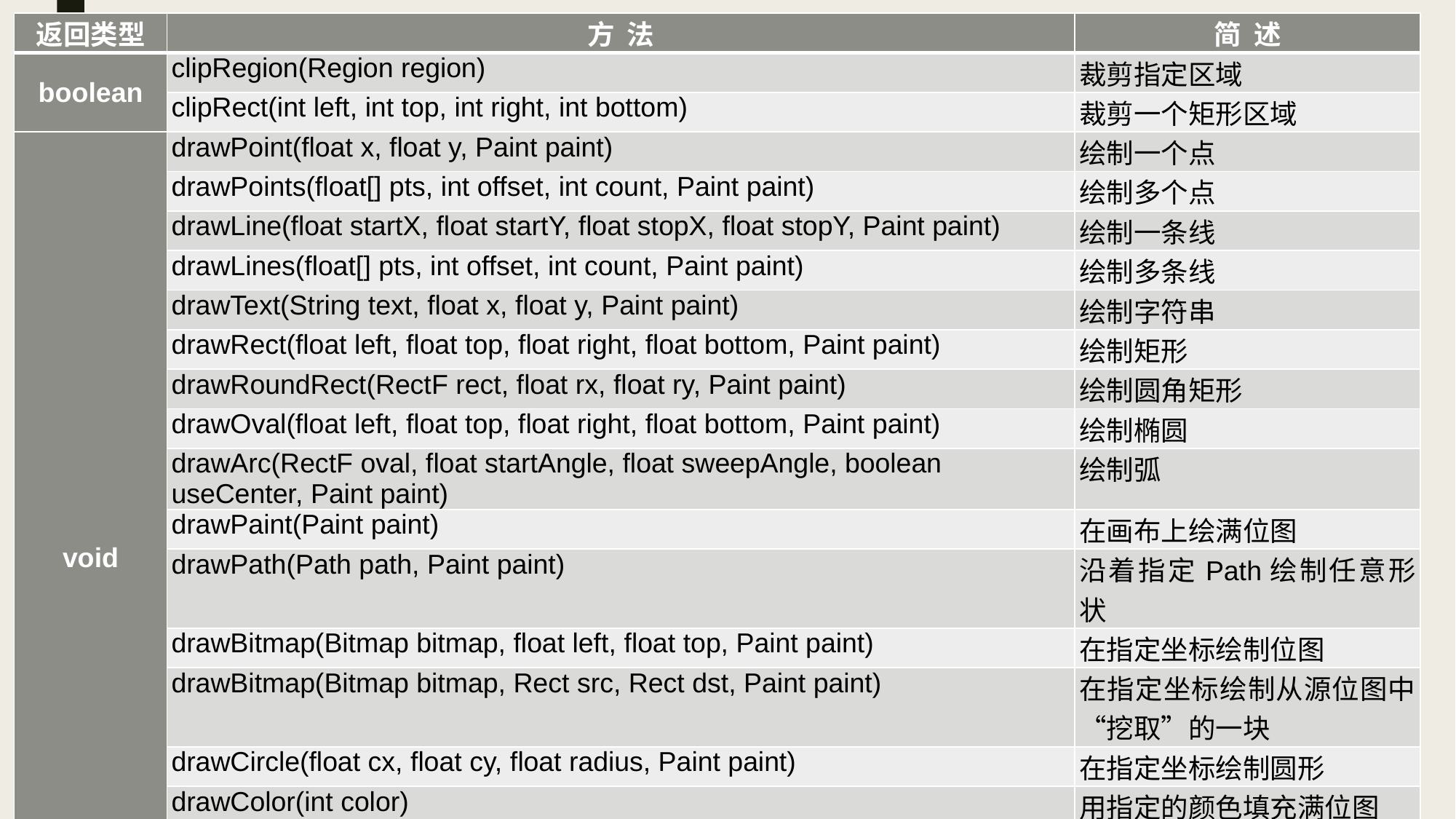

| 返回类型 | 方 法 | 简 述 |
| --- | --- | --- |
| boolean | clipRegion(Region region) | 裁剪指定区域 |
|  | clipRect(int left, int top, int right, int bottom) | 裁剪一个矩形区域 |
| void | drawPoint(float x, float y, Paint paint) | 绘制一个点 |
|  | drawPoints(float[] pts, int offset, int count, Paint paint) | 绘制多个点 |
|  | drawLine(float startX, float startY, float stopX, float stopY, Paint paint) | 绘制一条线 |
|  | drawLines(float[] pts, int offset, int count, Paint paint) | 绘制多条线 |
|  | drawText(String text, float x, float y, Paint paint) | 绘制字符串 |
|  | drawRect(float left, float top, float right, float bottom, Paint paint) | 绘制矩形 |
|  | drawRoundRect(RectF rect, float rx, float ry, Paint paint) | 绘制圆角矩形 |
|  | drawOval(float left, float top, float right, float bottom, Paint paint) | 绘制椭圆 |
|  | drawArc(RectF oval, float startAngle, float sweepAngle, boolean useCenter, Paint paint) | 绘制弧 |
|  | drawPaint(Paint paint) | 在画布上绘满位图 |
|  | drawPath(Path path, Paint paint) | 沿着指定Path绘制任意形状 |
|  | drawBitmap(Bitmap bitmap, float left, float top, Paint paint) | 在指定坐标绘制位图 |
|  | drawBitmap(Bitmap bitmap, Rect src, Rect dst, Paint paint) | 在指定坐标绘制从源位图中“挖取”的一块 |
|  | drawCircle(float cx, float cy, float radius, Paint paint) | 在指定坐标绘制圆形 |
|  | drawColor(int color) | 用指定的颜色填充满位图 |
|  | drawRGB(int r, int g, int b) | 用指定的颜色RGB填充满位图 |
|  | drawARGB(int a, int r, int g, int b) | 用指定的颜色ARGB填充满位图 |